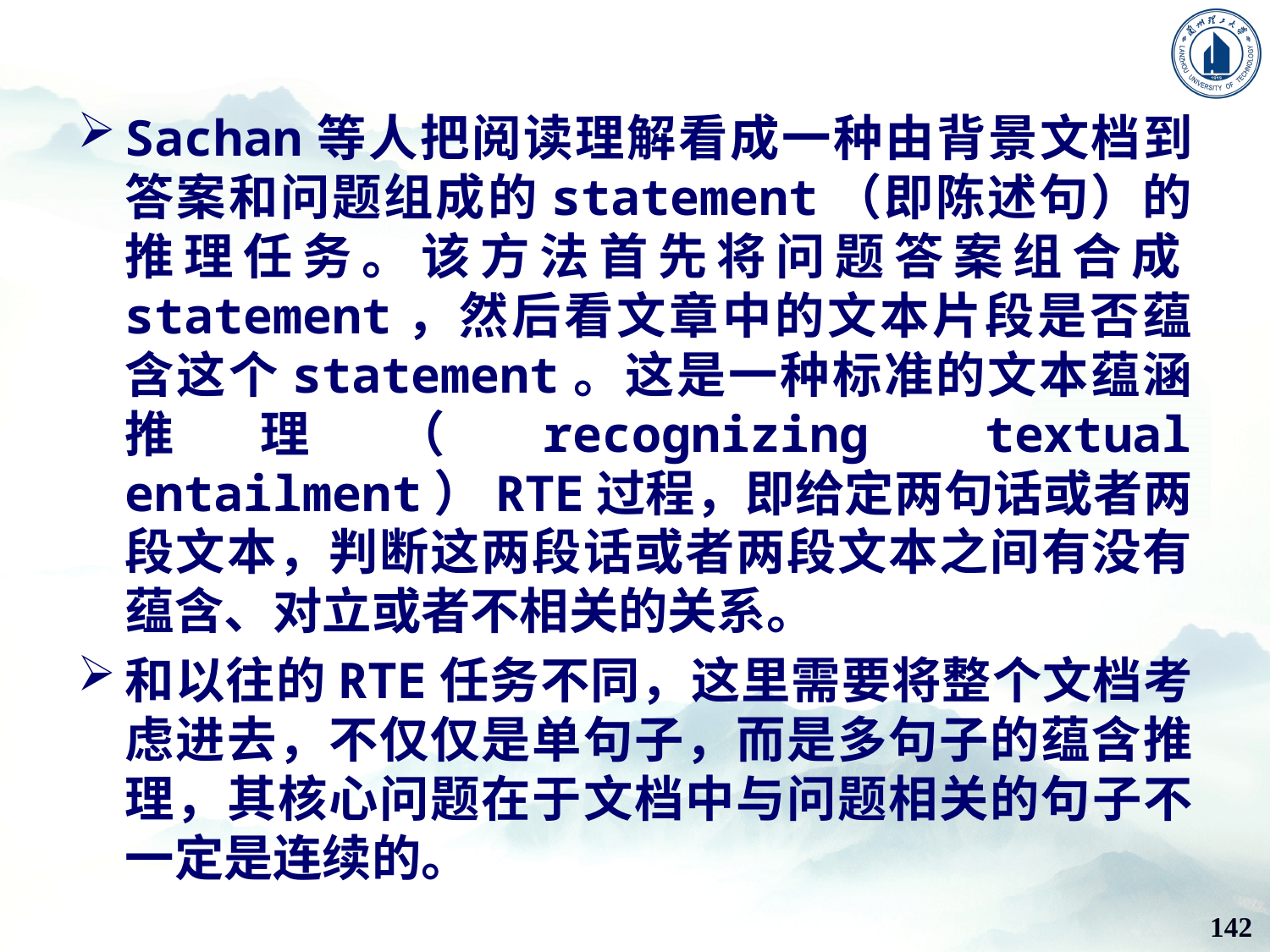

Sachan等人把阅读理解看成一种由背景文档到答案和问题组成的statement（即陈述句）的推理任务。该方法首先将问题答案组合成statement，然后看文章中的文本片段是否蕴含这个statement。这是一种标准的文本蕴涵推理（recognizing textual entailment）RTE过程，即给定两句话或者两段文本，判断这两段话或者两段文本之间有没有蕴含、对立或者不相关的关系。
和以往的RTE任务不同，这里需要将整个文档考虑进去，不仅仅是单句子，而是多句子的蕴含推理，其核心问题在于文档中与问题相关的句子不一定是连续的。
142